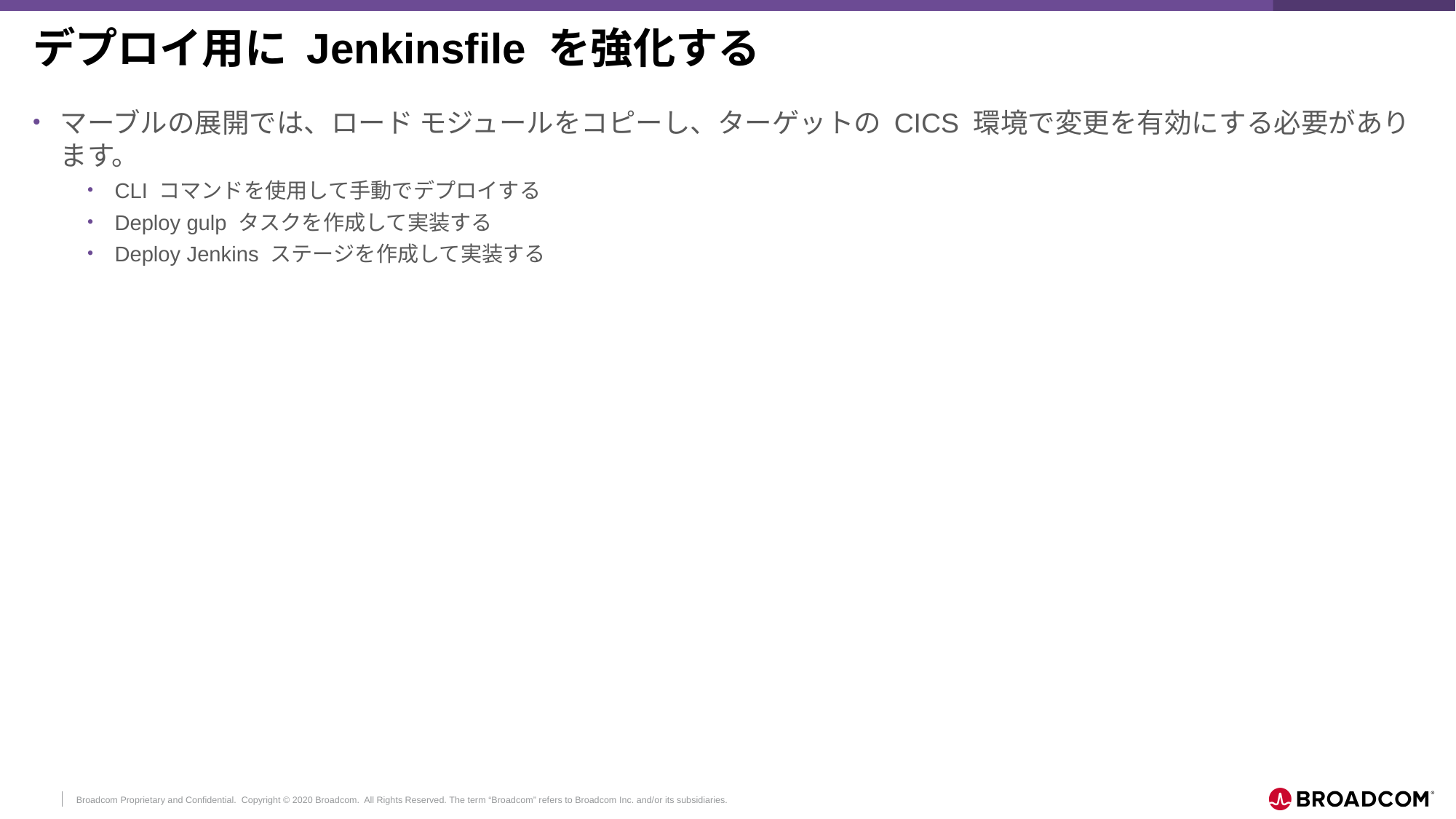

# デプロイ用に Jenkinsfile を強化する
マーブルの展開では、ロード モジュールをコピーし、ターゲットの CICS 環境で変更を有効にする必要があります。
CLI コマンドを使用して手動でデプロイする
Deploy gulp タスクを作成して実装する
Deploy Jenkins ステージを作成して実装する